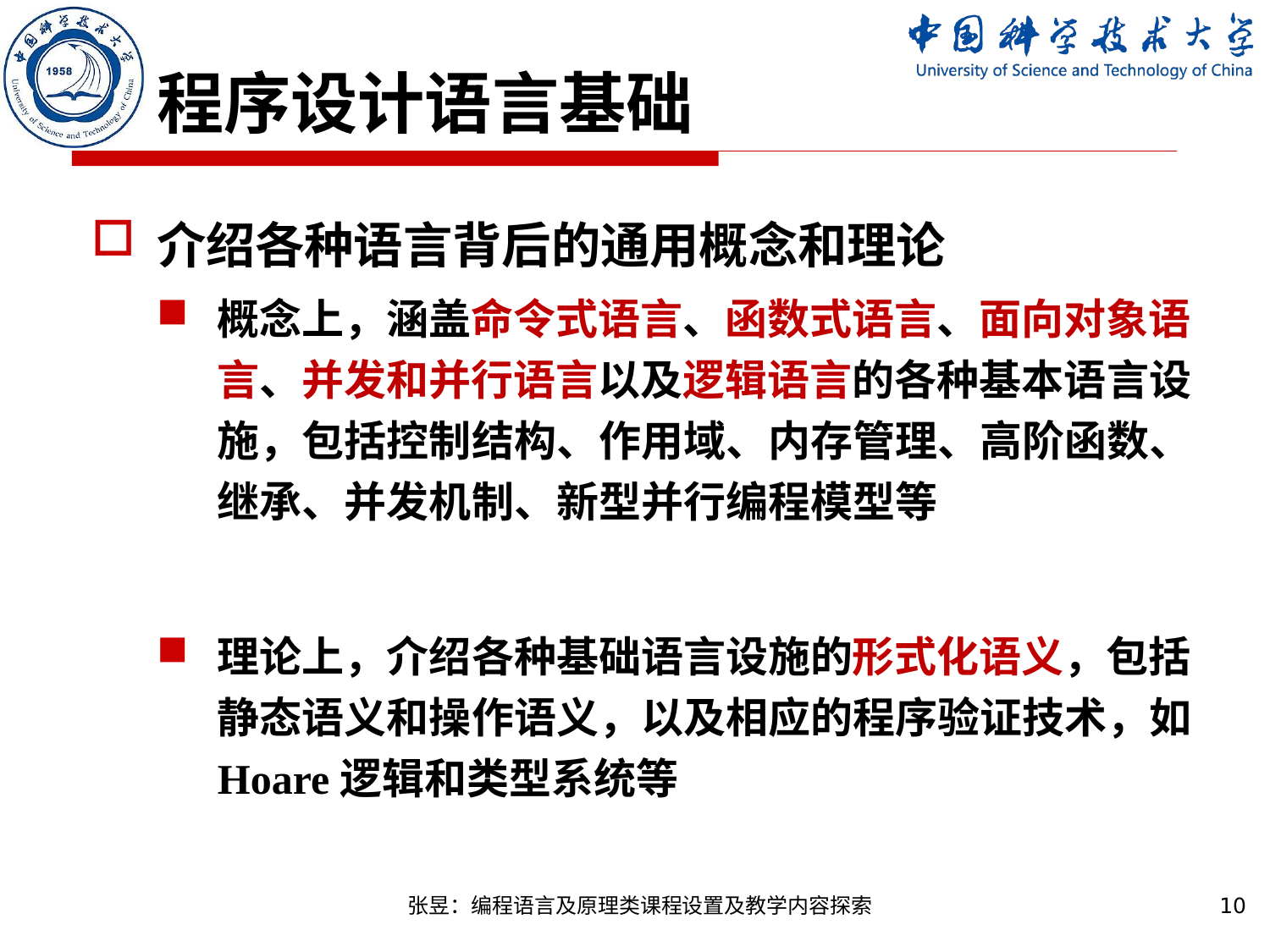

# 程序设计语言基础
介绍各种语言背后的通用概念和理论
概念上，涵盖命令式语言、函数式语言、面向对象语言、并发和并行语言以及逻辑语言的各种基本语言设施，包括控制结构、作用域、内存管理、高阶函数、继承、并发机制、新型并行编程模型等

理论上，介绍各种基础语言设施的形式化语义，包括静态语义和操作语义，以及相应的程序验证技术，如Hoare逻辑和类型系统等
张昱：编程语言及原理类课程设置及教学内容探索
10